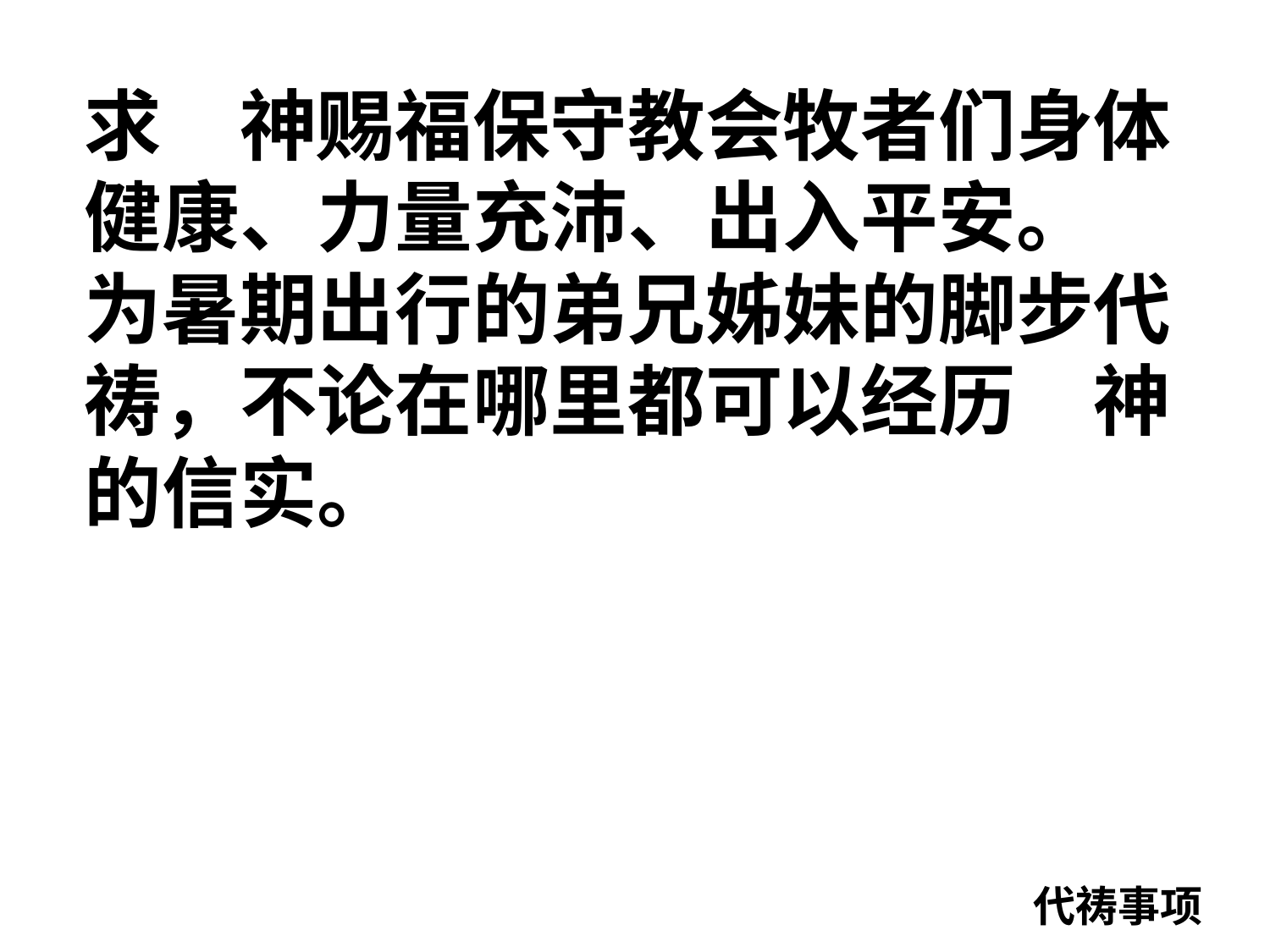

求　神赐福保守教会牧者们身体健康、力量充沛、出入平安。
为暑期出行的弟兄姊妹的脚步代祷，不论在哪里都可以经历　神的信实。
代祷事项